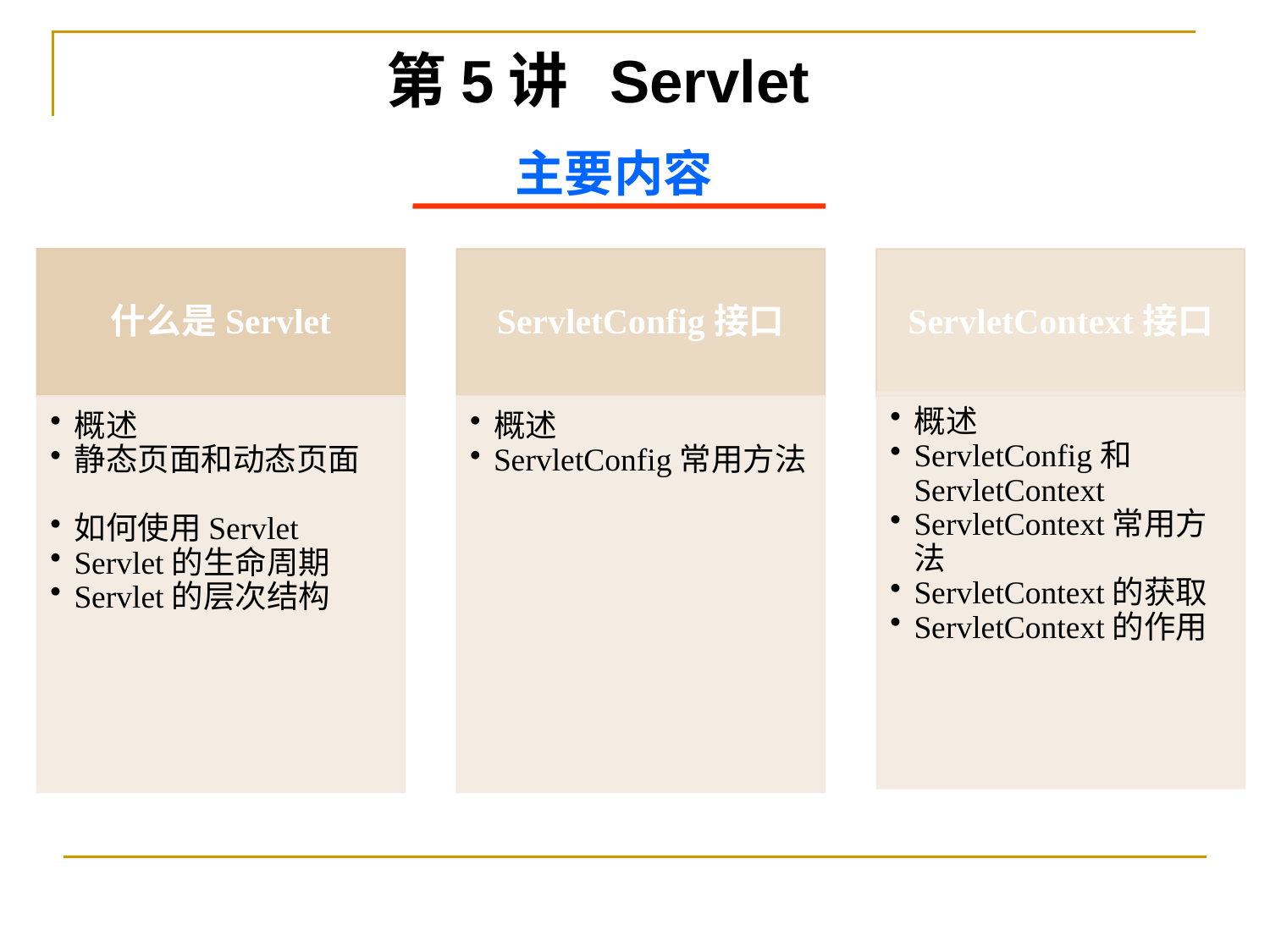

# 第5讲  Servlet
主要内容
什么是Servlet
概述
静态页面和动态页面
如何使用Servlet
Servlet的生命周期
Servlet的层次结构
ServletConfig接口
概述
ServletConfig常用方法
ServletContext接口
概述
ServletConfig和ServletContext
ServletContext常用方法
ServletContext的获取
ServletContext的作用